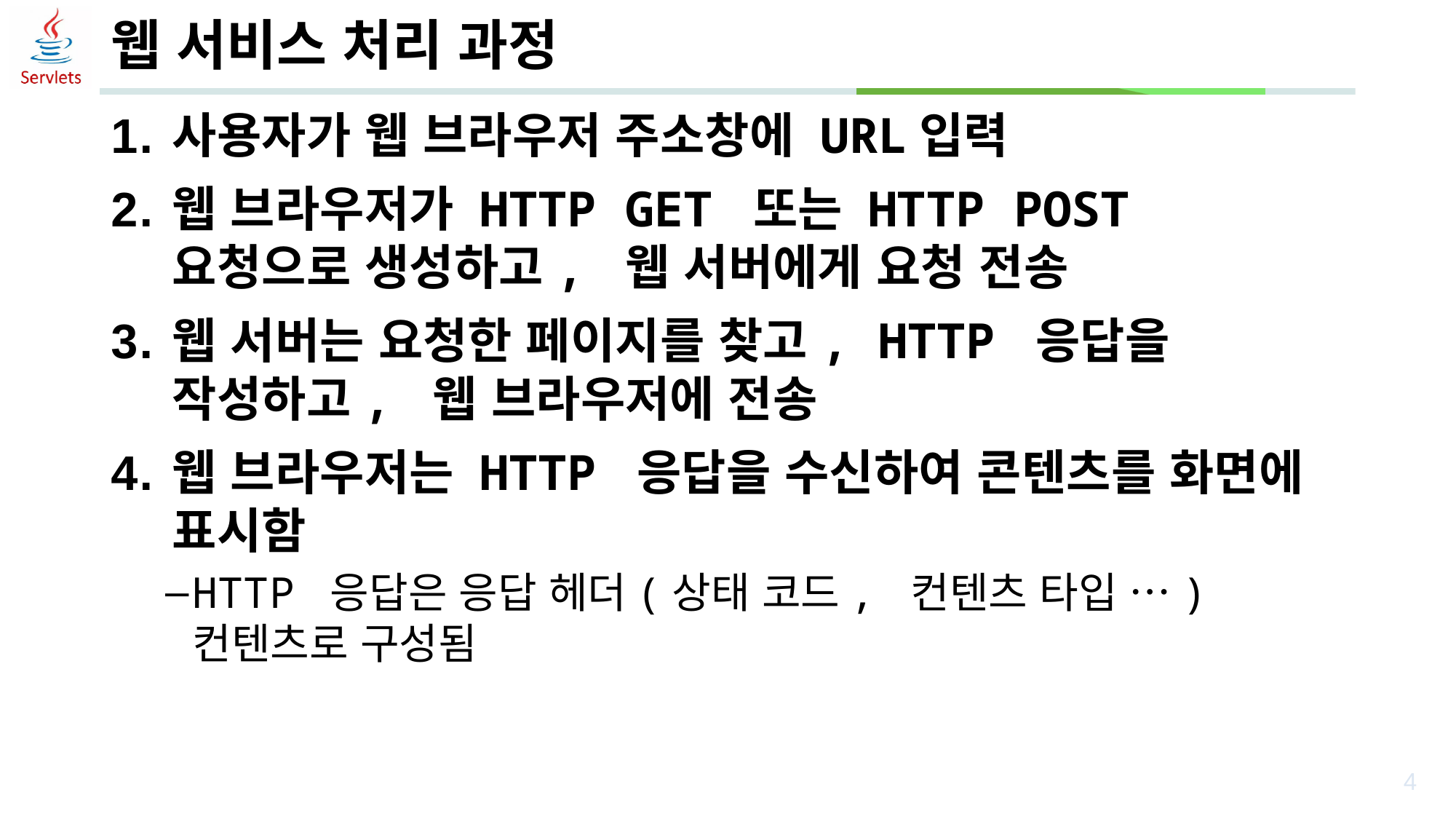

# 웹 서비스 처리 과정
사용자가 웹 브라우저 주소창에 URL입력
웹 브라우저가 HTTP GET 또는 HTTP POST 요청으로 생성하고, 웹 서버에게 요청 전송
웹 서버는 요청한 페이지를 찾고, HTTP 응답을 작성하고, 웹 브라우저에 전송
웹 브라우저는 HTTP 응답을 수신하여 콘텐츠를 화면에 표시함
HTTP 응답은 응답 헤더(상태 코드, 컨텐츠 타입 …) 컨텐츠로 구성됨
4